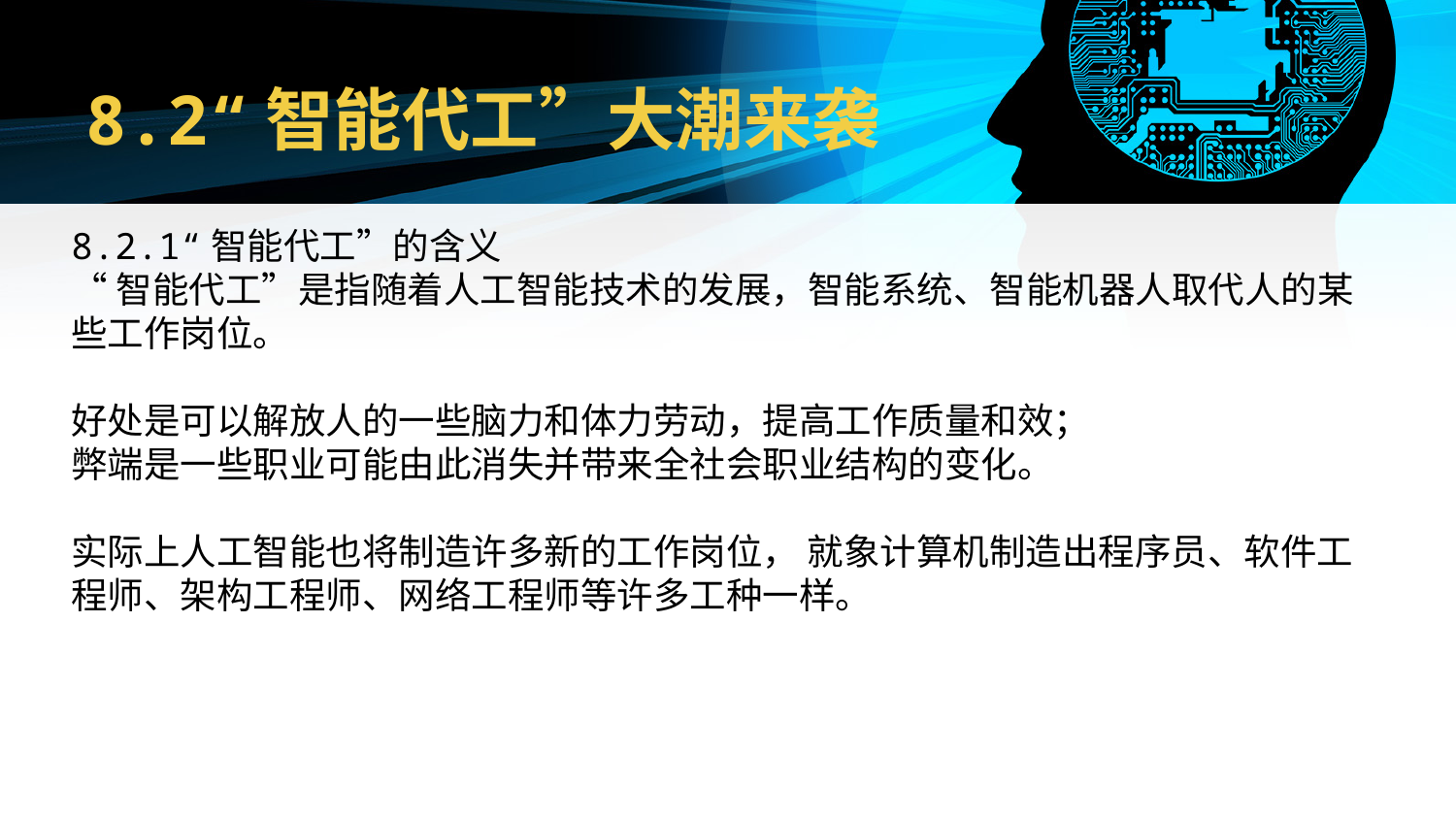

# 8.2“智能代工”大潮来袭
8.2.1“智能代工”的含义
“智能代工”是指随着人工智能技术的发展，智能系统、智能机器人取代人的某些工作岗位。

好处是可以解放人的一些脑力和体力劳动，提高工作质量和效；
弊端是一些职业可能由此消失并带来全社会职业结构的变化。

实际上人工智能也将制造许多新的工作岗位， 就象计算机制造出程序员、软件工程师、架构工程师、网络工程师等许多工种一样。